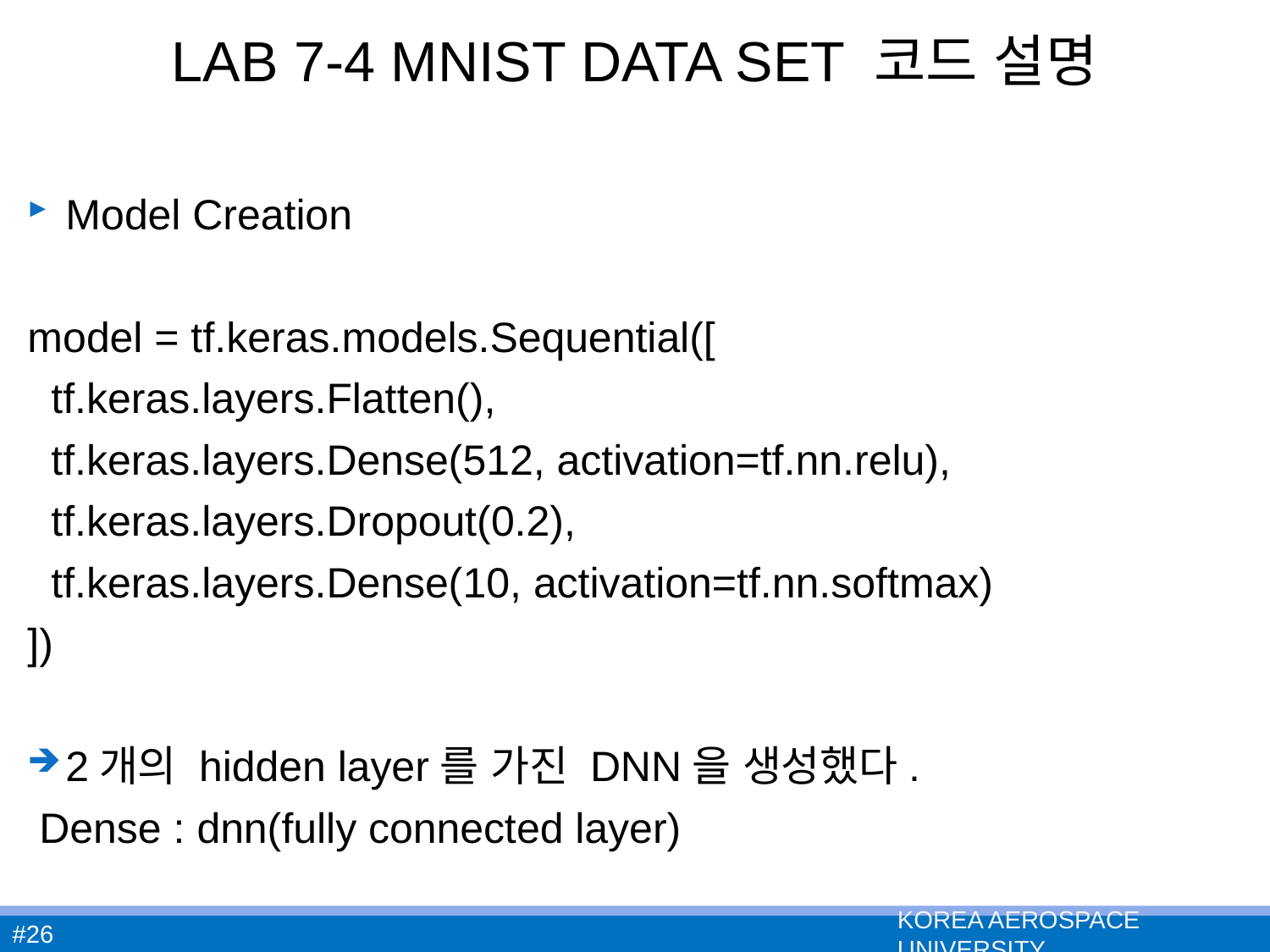

# Lab 7-4 mnist data set 코드 설명

Model Creation

model = tf.keras.models.Sequential([
  tf.keras.layers.Flatten(),
  tf.keras.layers.Dense(512, activation=tf.nn.relu),
  tf.keras.layers.Dropout(0.2),
  tf.keras.layers.Dense(10, activation=tf.nn.softmax)
])

2개의 hidden layer를 가진 DNN을 생성했다.
 Dense : dnn(fully connected layer)
#26